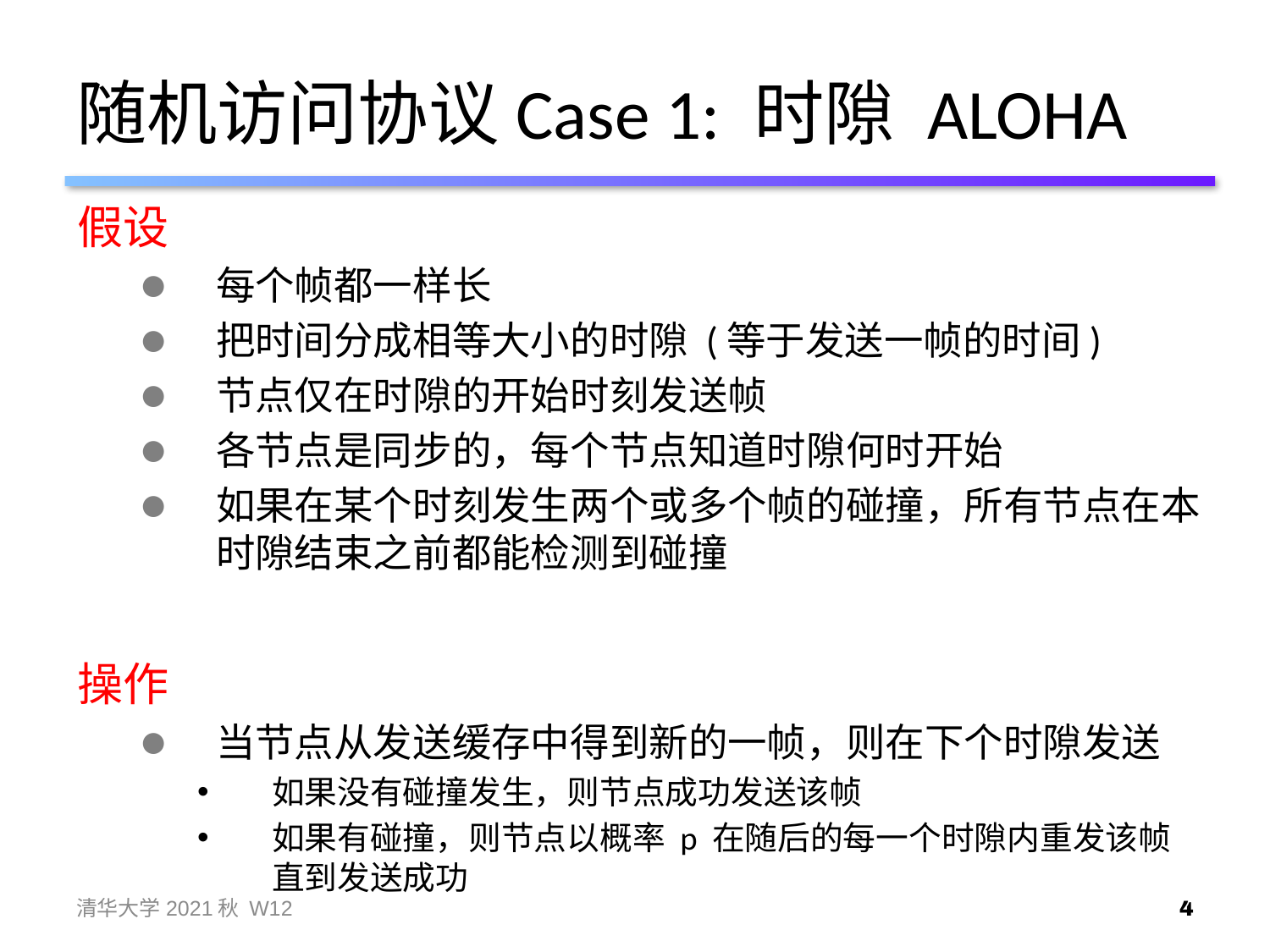

# 随机访问协议Case 1: 时隙 ALOHA
假设
每个帧都一样长
把时间分成相等大小的时隙 (等于发送一帧的时间)
节点仅在时隙的开始时刻发送帧
各节点是同步的，每个节点知道时隙何时开始
如果在某个时刻发生两个或多个帧的碰撞，所有节点在本时隙结束之前都能检测到碰撞

操作
当节点从发送缓存中得到新的一帧，则在下个时隙发送
如果没有碰撞发生，则节点成功发送该帧
如果有碰撞，则节点以概率 p 在随后的每一个时隙内重发该帧直到发送成功
清华大学2021秋 W12
4